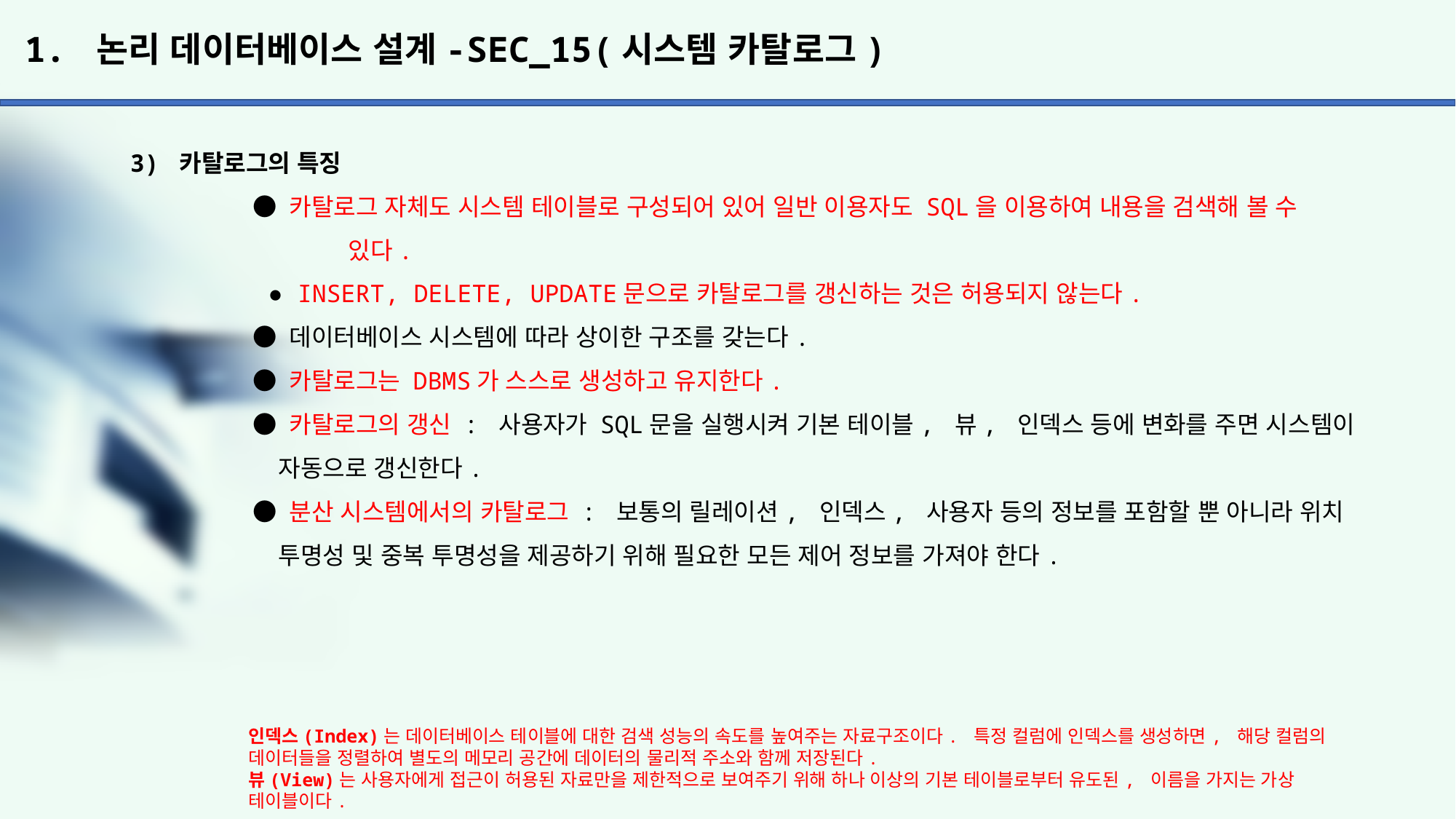

# 1. 논리 데이터베이스 설계-SEC_15(시스템 카탈로그)
3) 카탈로그의 특징
	  ● 카탈로그 자체도 시스템 테이블로 구성되어 있어 일반 이용자도 SQL을 이용하여 내용을 검색해 볼 수
		있다.
	  ● INSERT, DELETE, UPDATE문으로 카탈로그를 갱신하는 것은 허용되지 않는다.
	  ● 데이터베이스 시스템에 따라 상이한 구조를 갖는다.
	  ● 카탈로그는 DBMS가 스스로 생성하고 유지한다.
	  ● 카탈로그의 갱신 : 사용자가 SQL문을 실행시켜 기본 테이블, 뷰, 인덱스 등에 변화를 주면 시스템이
	     자동으로 갱신한다.
	  ● 분산 시스템에서의 카탈로그 : 보통의 릴레이션, 인덱스, 사용자 등의 정보를 포함할 뿐 아니라 위치
	     투명성 및 중복 투명성을 제공하기 위해 필요한 모든 제어 정보를 가져야 한다.
인덱스(Index)는 데이터베이스 테이블에 대한 검색 성능의 속도를 높여주는 자료구조이다. 특정 컬럼에 인덱스를 생성하면, 해당 컬럼의 데이터들을 정렬하여 별도의 메모리 공간에 데이터의 물리적 주소와 함께 저장된다.
뷰(View)는 사용자에게 접근이 허용된 자료만을 제한적으로 보여주기 위해 하나 이상의 기본 테이블로부터 유도된, 이름을 가지는 가상 테이블이다.